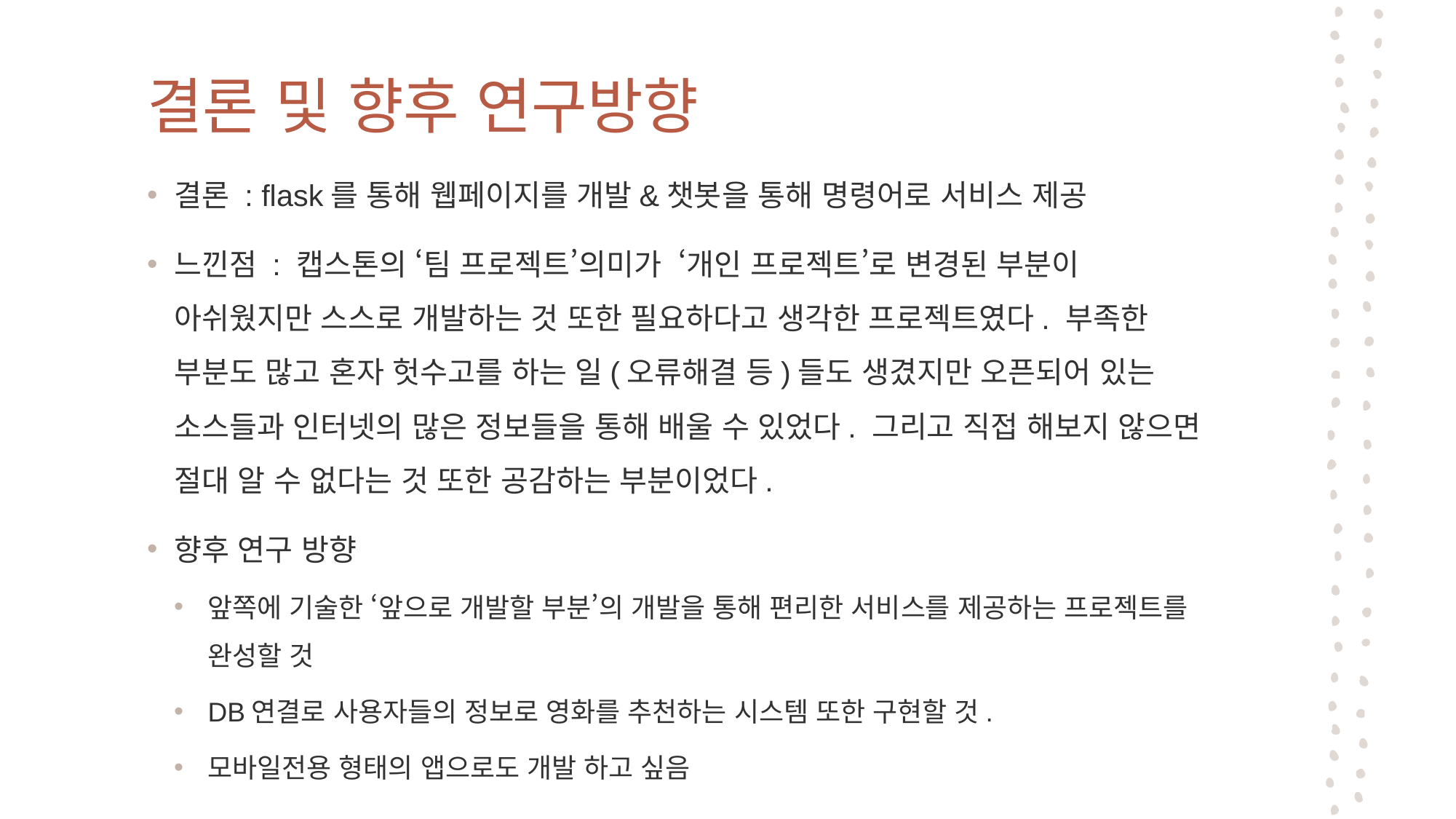

결론 및 향후 연구방향
결론 : flask를 통해 웹페이지를 개발&챗봇을 통해 명령어로 서비스 제공
느낀점 : 캡스톤의 ‘팀 프로젝트’의미가  ‘개인 프로젝트’로 변경된 부분이 아쉬웠지만 스스로 개발하는 것 또한 필요하다고 생각한 프로젝트였다. 부족한 부분도 많고 혼자 헛수고를 하는 일(오류해결 등)들도 생겼지만 오픈되어 있는 소스들과 인터넷의 많은 정보들을 통해 배울 수 있었다. 그리고 직접 해보지 않으면 절대 알 수 없다는 것 또한 공감하는 부분이었다.
향후 연구 방향
앞쪽에 기술한 ‘앞으로 개발할 부분’의 개발을 통해 편리한 서비스를 제공하는 프로젝트를 완성할 것
DB연결로 사용자들의 정보로 영화를 추천하는 시스템 또한 구현할 것.
모바일전용 형태의 앱으로도 개발 하고 싶음